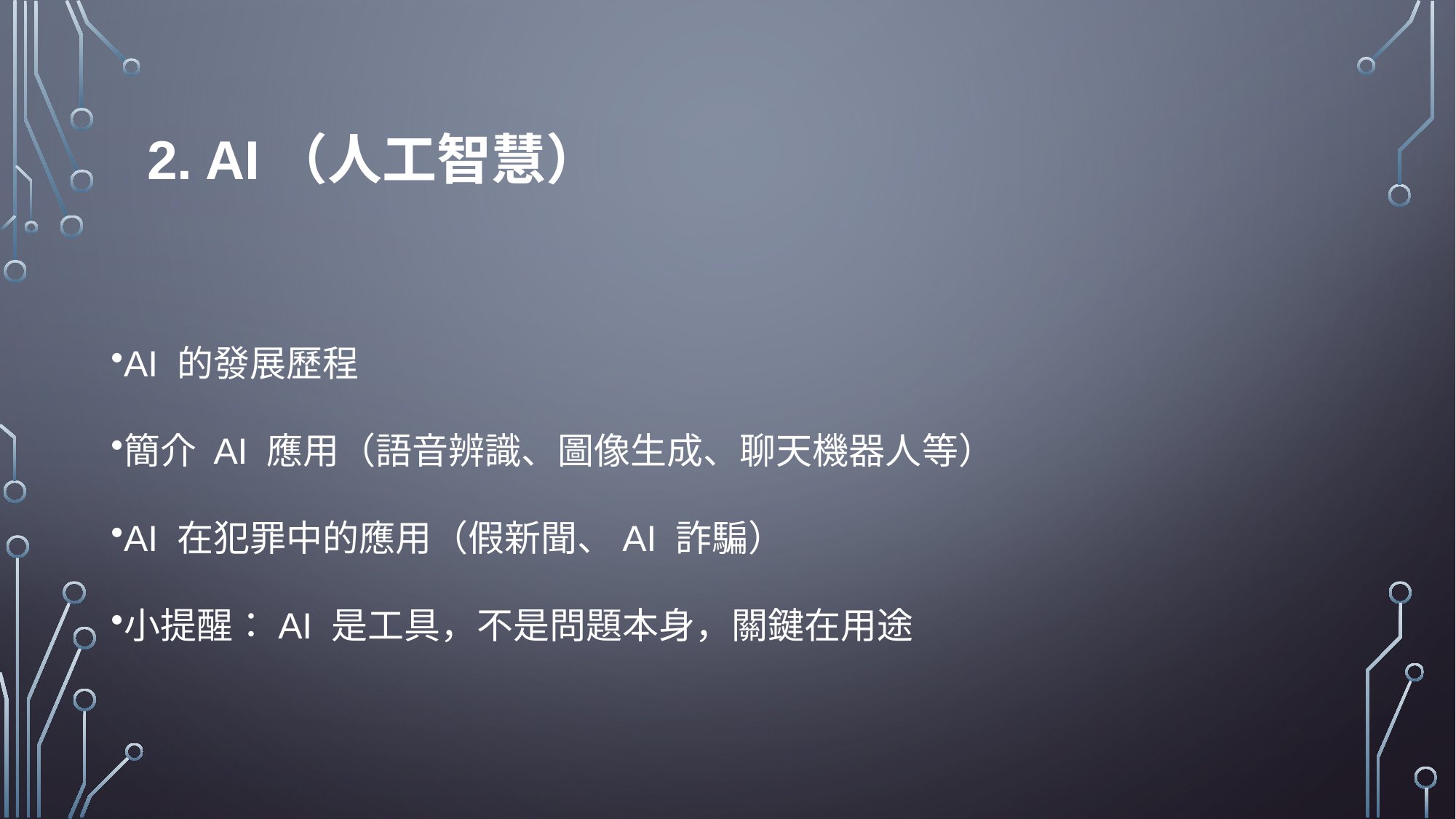

# 2. AI（人工智慧）
AI 的發展歷程
簡介 AI 應用（語音辨識、圖像生成、聊天機器人等）
AI 在犯罪中的應用（假新聞、AI 詐騙）
小提醒：AI 是工具，不是問題本身，關鍵在用途